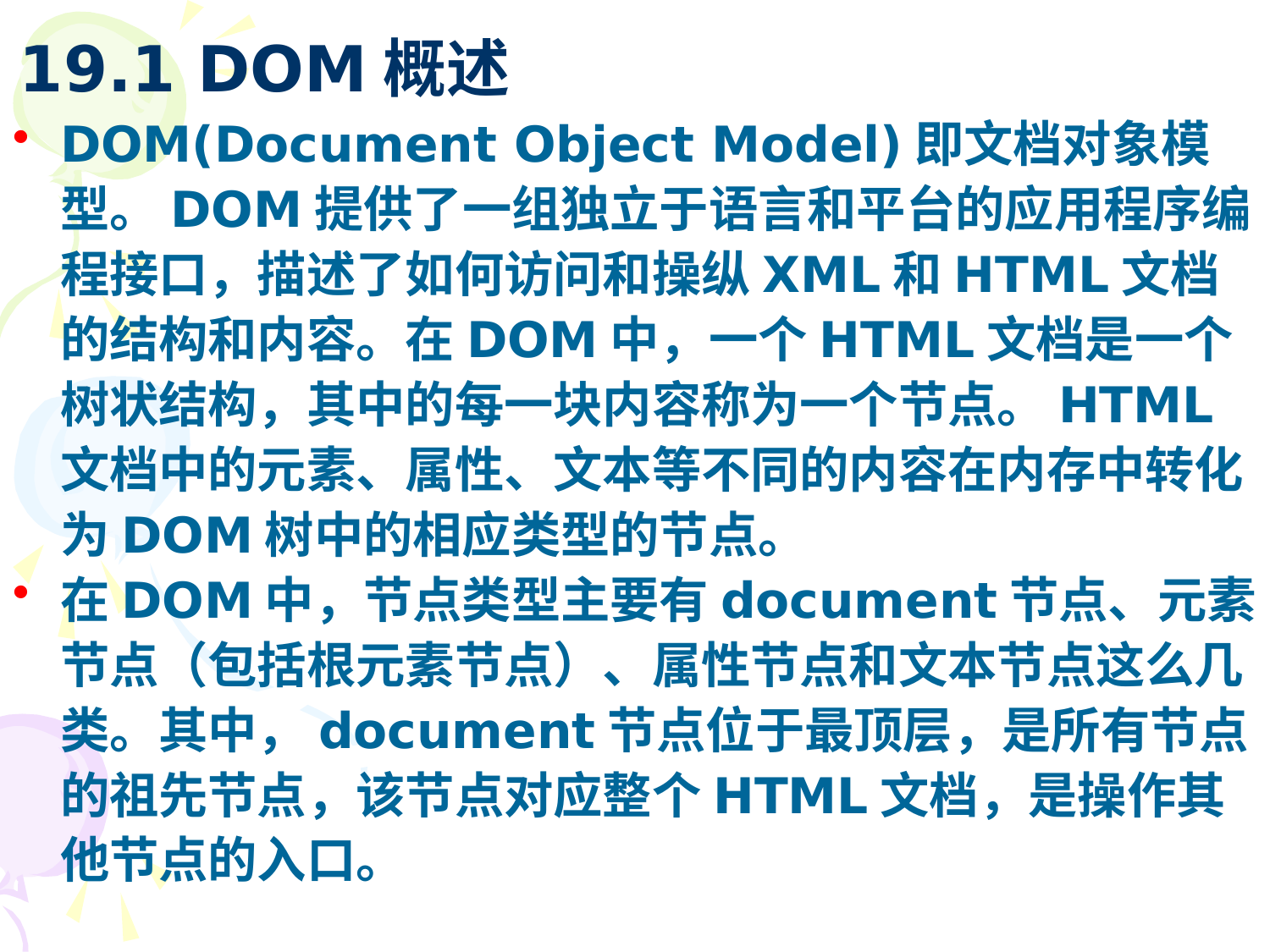

# 19.1 DOM概述
DOM(Document Object Model)即文档对象模型。DOM提供了一组独立于语言和平台的应用程序编程接口，描述了如何访问和操纵XML和HTML文档的结构和内容。在DOM中，一个HTML文档是一个树状结构，其中的每一块内容称为一个节点。HTML文档中的元素、属性、文本等不同的内容在内存中转化为DOM树中的相应类型的节点。
在DOM中，节点类型主要有document节点、元素节点（包括根元素节点）、属性节点和文本节点这么几类。其中，document节点位于最顶层，是所有节点的祖先节点，该节点对应整个HTML文档，是操作其他节点的入口。